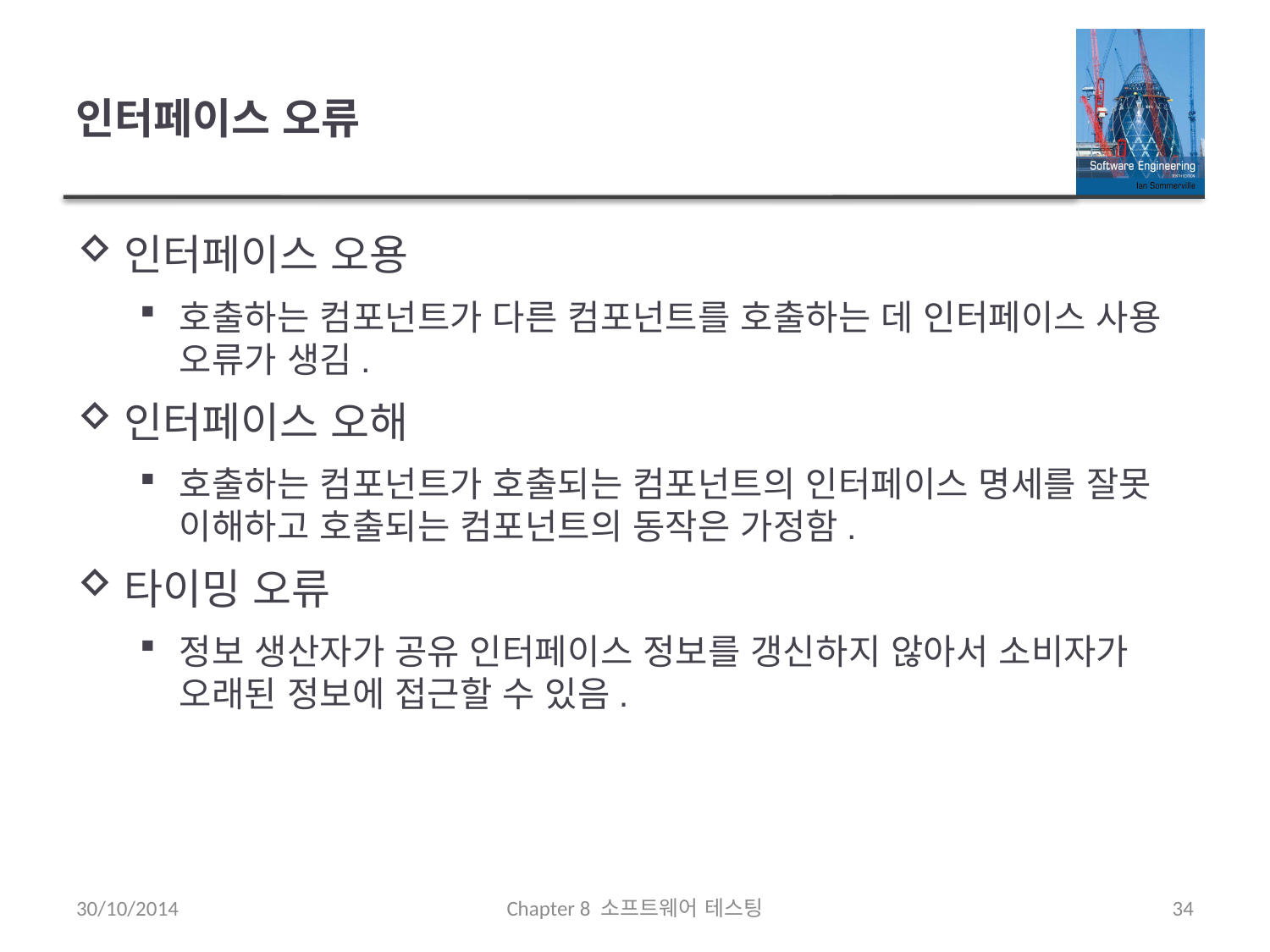

# 인터페이스 오류
인터페이스 오용
호출하는 컴포넌트가 다른 컴포넌트를 호출하는 데 인터페이스 사용 오류가 생김.
인터페이스 오해
호출하는 컴포넌트가 호출되는 컴포넌트의 인터페이스 명세를 잘못 이해하고 호출되는 컴포넌트의 동작은 가정함.
타이밍 오류
정보 생산자가 공유 인터페이스 정보를 갱신하지 않아서 소비자가 오래된 정보에 접근할 수 있음.
30/10/2014
Chapter 8 소프트웨어 테스팅
34